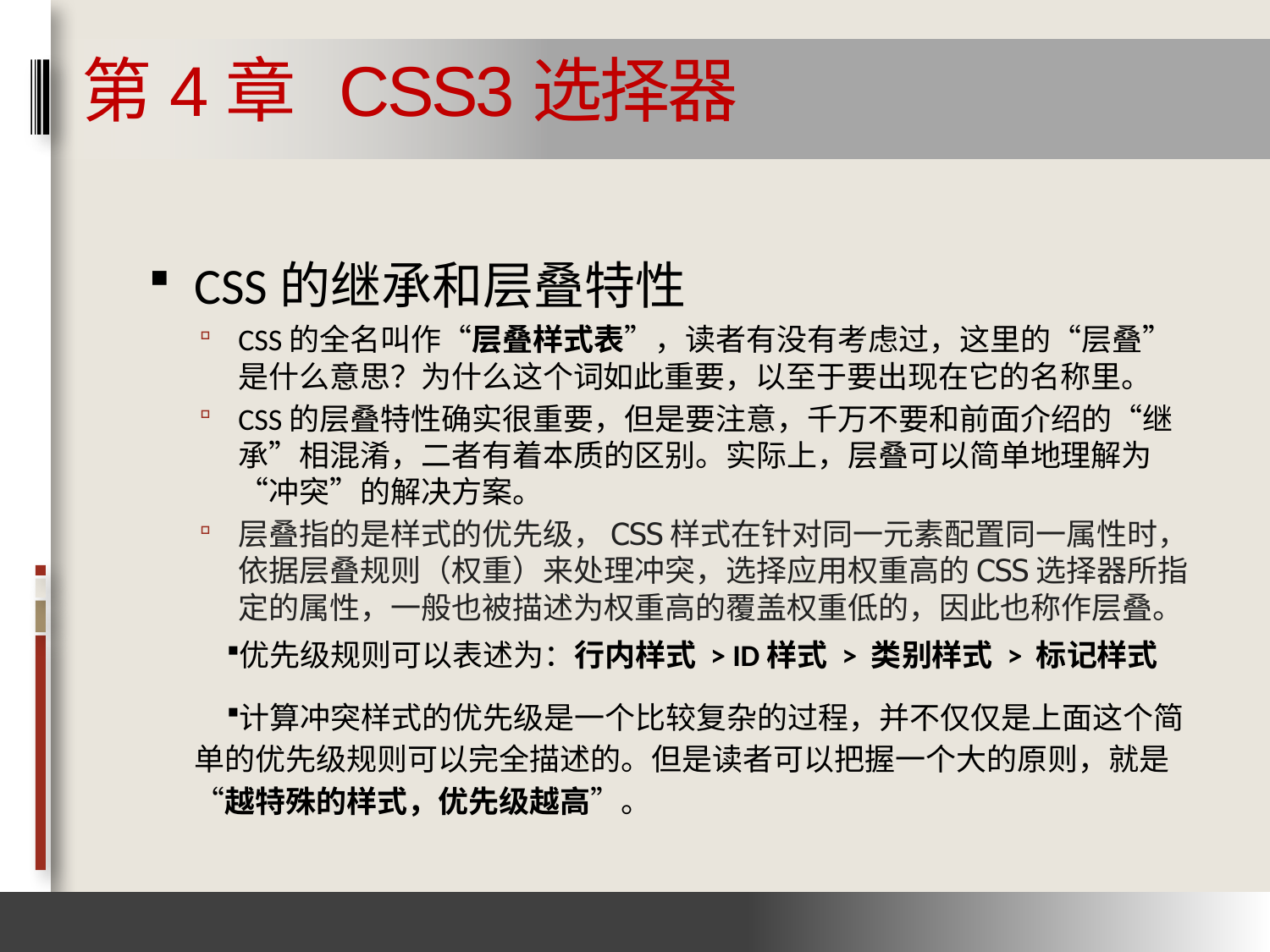

# 第4章  CSS3选择器
CSS的继承和层叠特性
CSS的全名叫作“层叠样式表”，读者有没有考虑过，这里的“层叠”是什么意思？为什么这个词如此重要，以至于要出现在它的名称里。
CSS的层叠特性确实很重要，但是要注意，千万不要和前面介绍的“继承”相混淆，二者有着本质的区别。实际上，层叠可以简单地理解为“冲突”的解决方案。
层叠指的是样式的优先级，CSS样式在针对同一元素配置同一属性时，依据层叠规则（权重）来处理冲突，选择应用权重高的CSS选择器所指定的属性，一般也被描述为权重高的覆盖权重低的，因此也称作层叠。
优先级规则可以表述为：行内样式 > ID样式 > 类别样式 > 标记样式
计算冲突样式的优先级是一个比较复杂的过程，并不仅仅是上面这个简单的优先级规则可以完全描述的。但是读者可以把握一个大的原则，就是“越特殊的样式，优先级越高”。